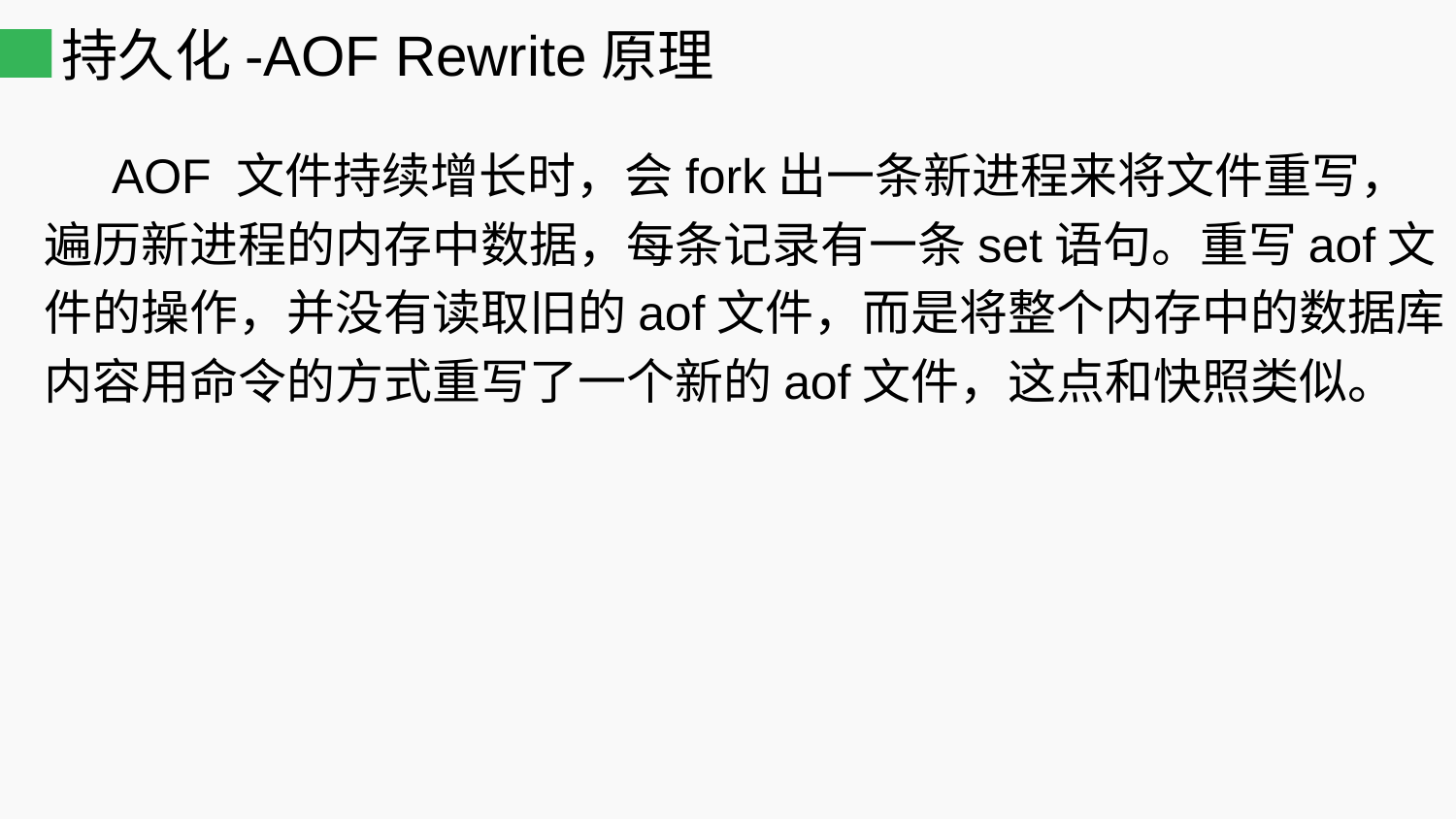

# 持久化-AOF Rewrite原理
     AOF 文件持续增长时，会fork出一条新进程来将文件重写，
遍历新进程的内存中数据，每条记录有一条set语句。重写aof文件的操作，并没有读取旧的aof文件，而是将整个内存中的数据库内容用命令的方式重写了一个新的aof文件，这点和快照类似。